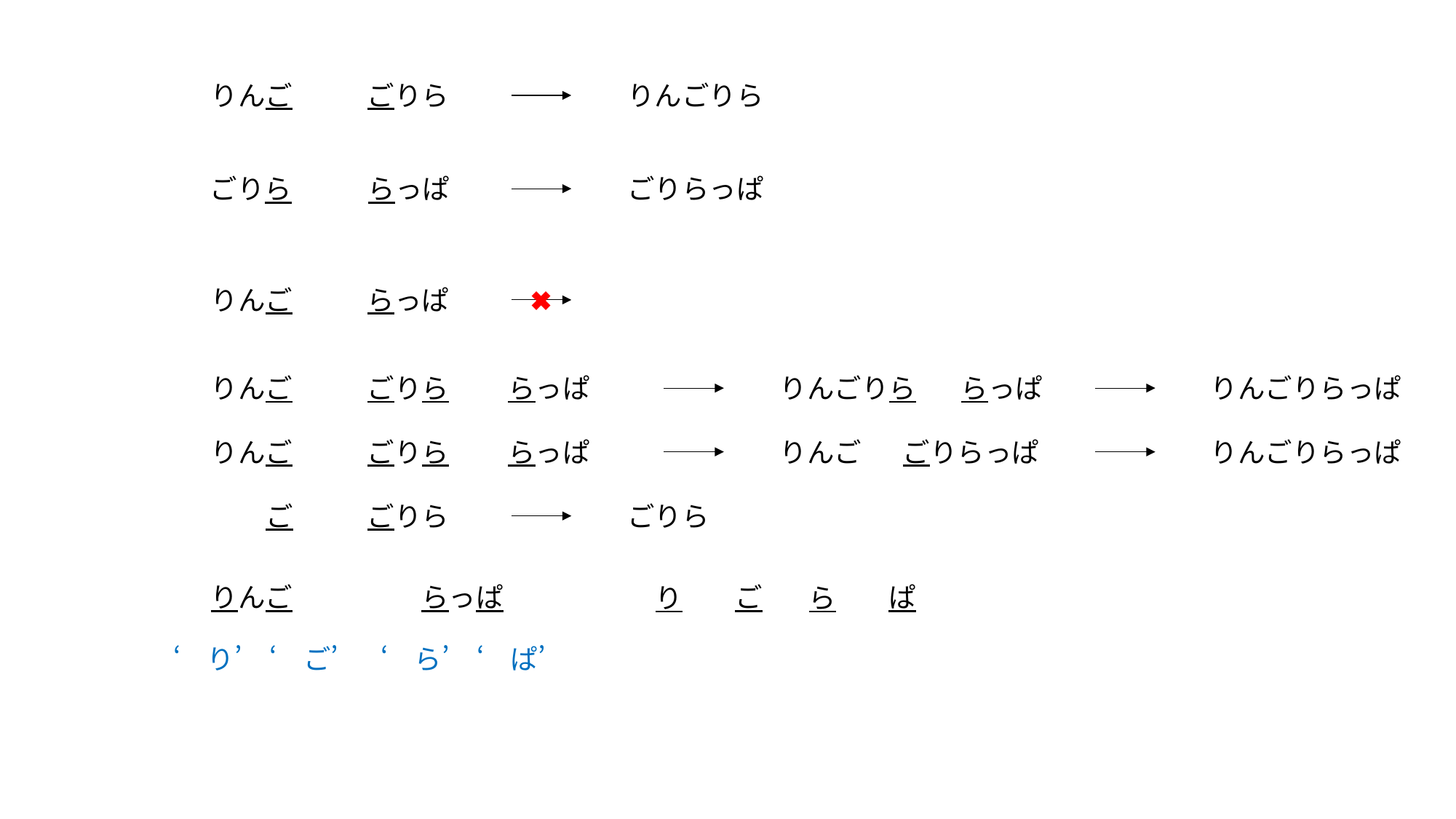

りんご
ごりら
りんごりら
ごりら
らっぱ
ごりらっぱ
りんご
らっぱ
✖
りんご
ごりら
らっぱ
りんごりら
らっぱ
りんごりらっぱ
りんご
ごりら
らっぱ
りんご
ごりらっぱ
りんごりらっぱ
ご
ごりら
ごりら
らっぱ
ご
ぱ
りんご
り
ら
‘り’
‘ご’
‘ら’
‘ぱ’